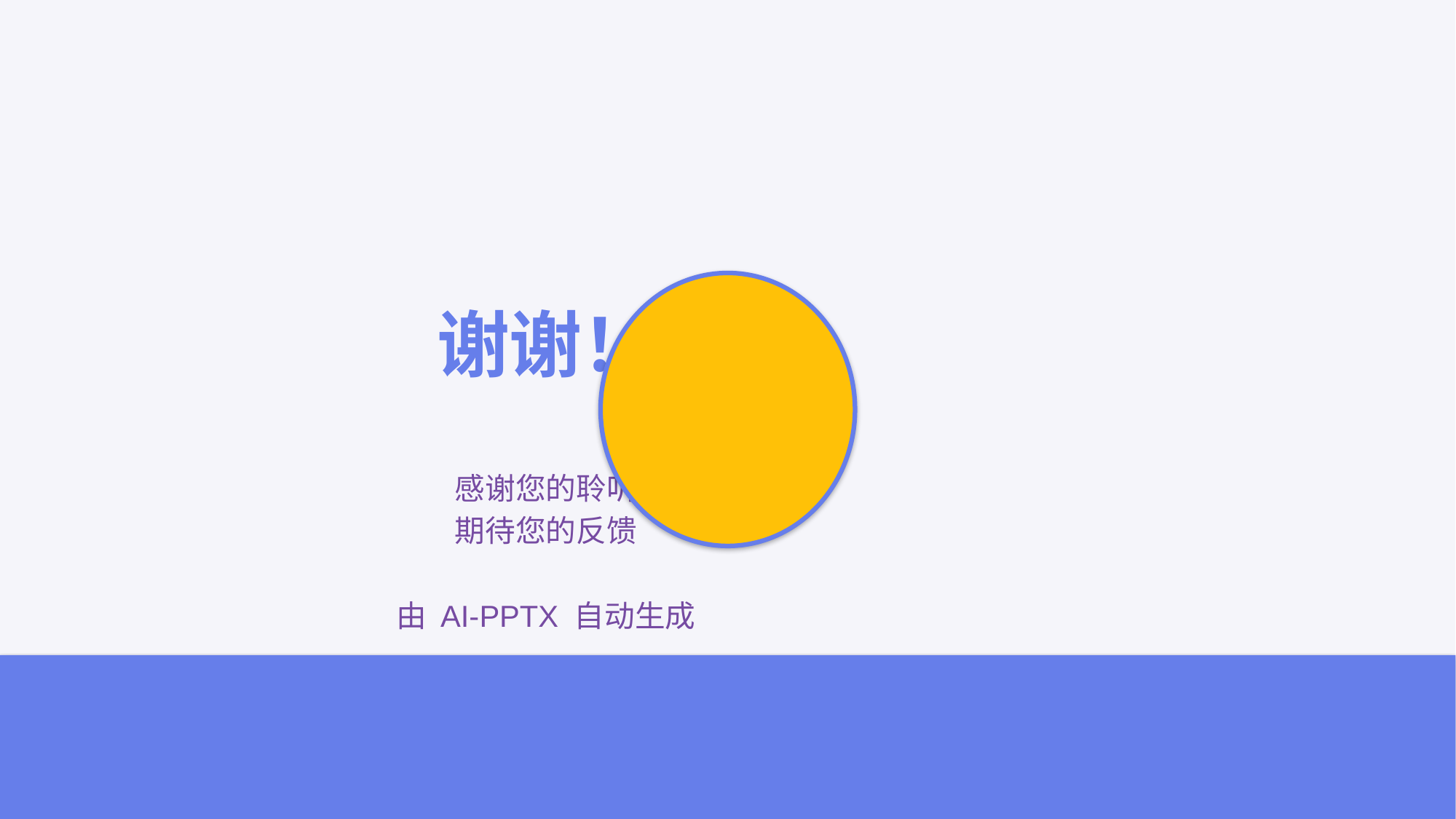

# 谢谢！

感谢您的聆听
期待您的反馈

由 AI-PPTX 自动生成